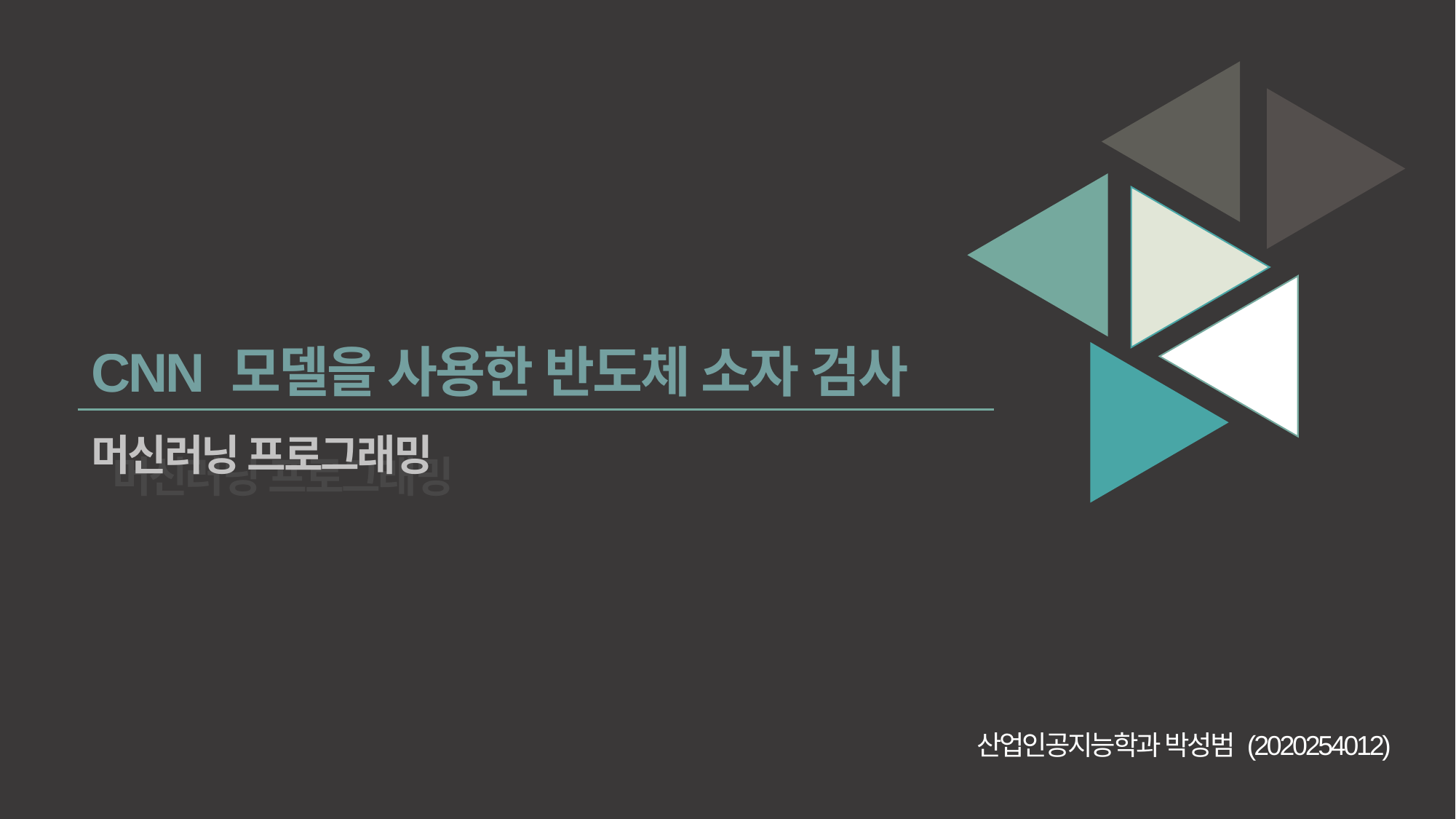

CNN 모델을 사용한 반도체 소자 검사
머신러닝 프로그래밍
머신러닝 프로그래밍
산업인공지능학과 박성범 (2020254012)